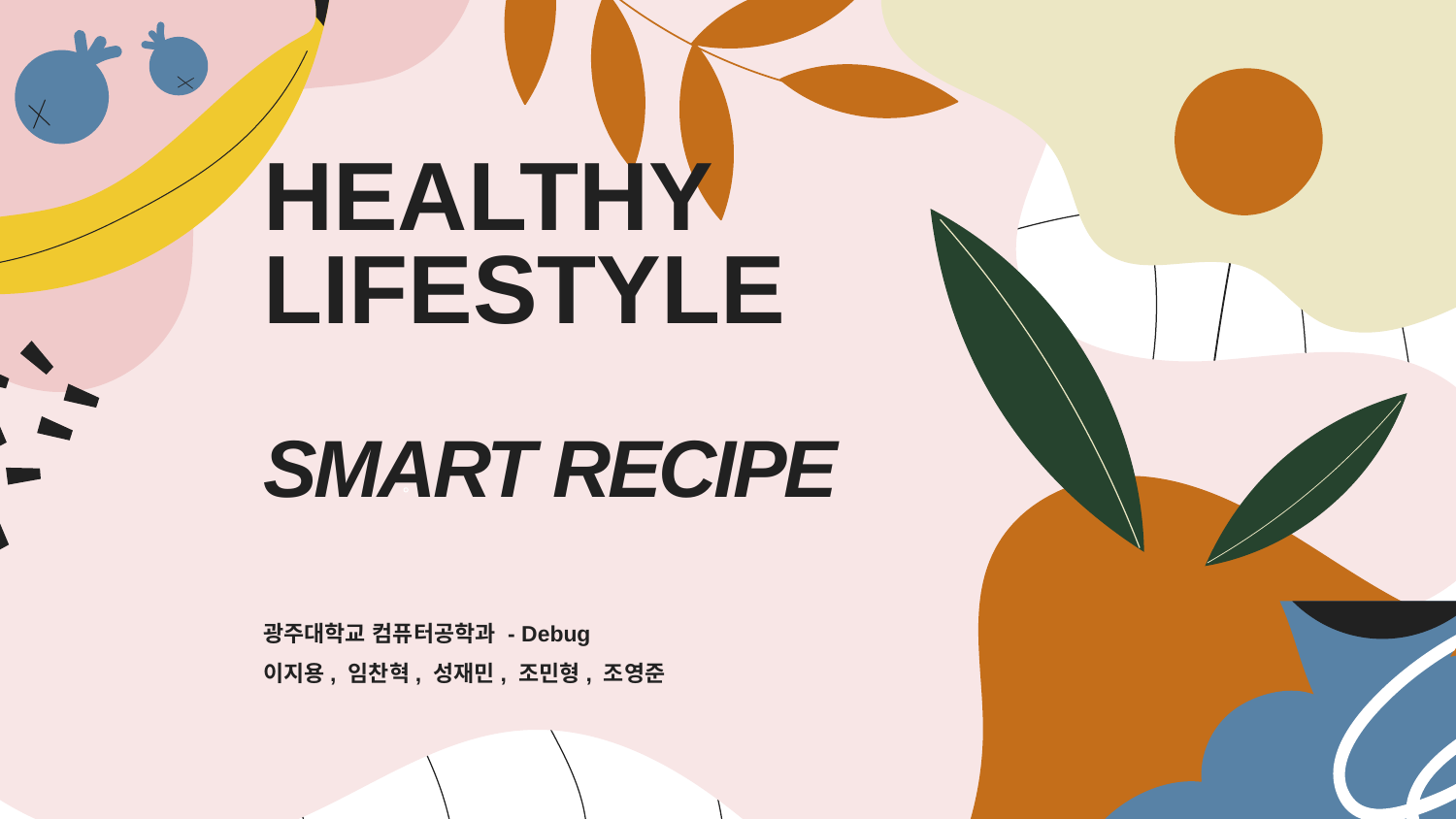

# HEALTHY LIFESTYLE SMART RECIPE

광주대학교 컴퓨터공학과 - Debug
이지용, 임찬혁, 성재민, 조민형, 조영준